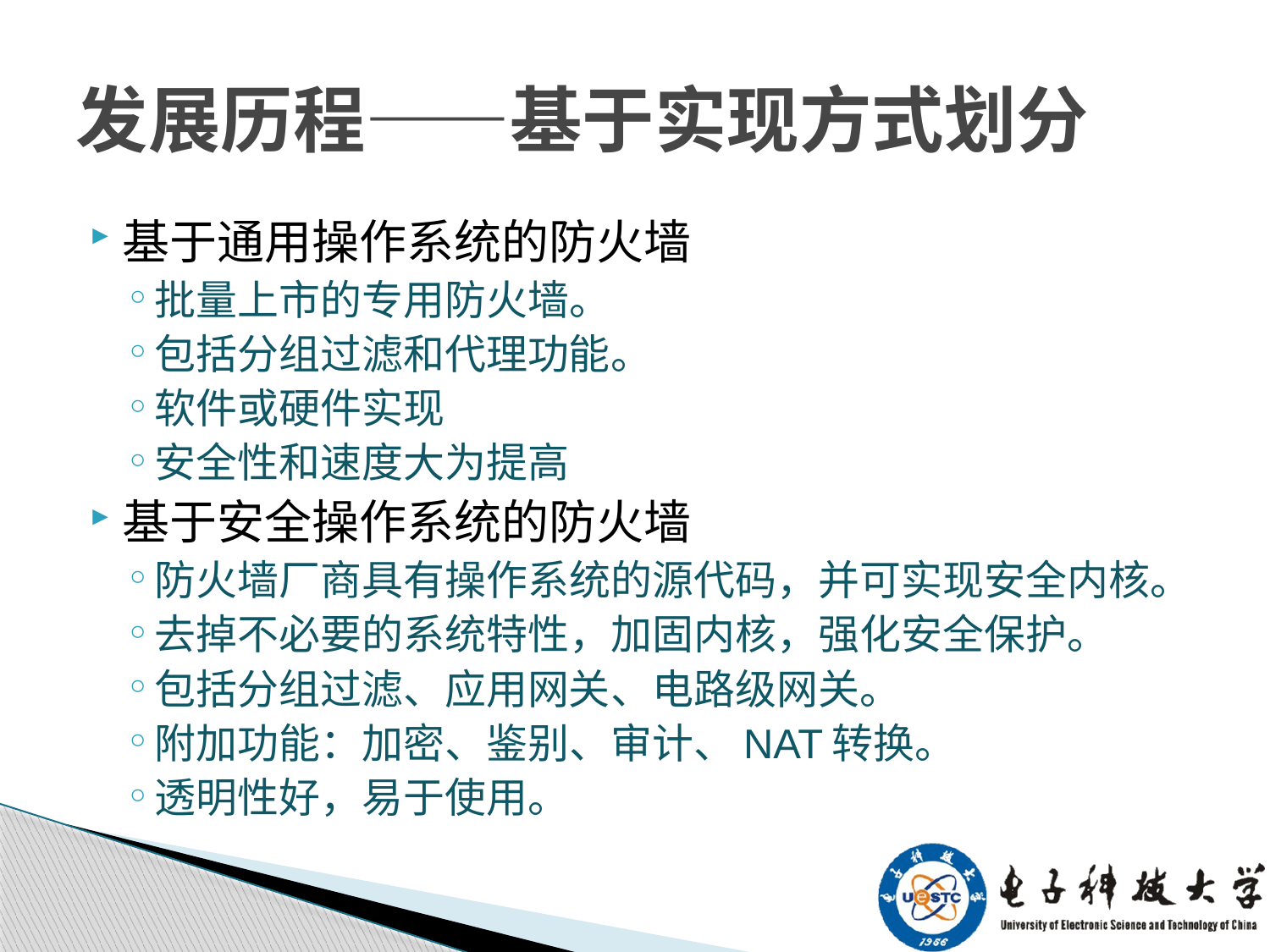

# 发展历程——基于实现方式划分
基于通用操作系统的防火墙
批量上市的专用防火墙。
包括分组过滤和代理功能。
软件或硬件实现
安全性和速度大为提高
基于安全操作系统的防火墙
防火墙厂商具有操作系统的源代码，并可实现安全内核。
去掉不必要的系统特性，加固内核，强化安全保护。
包括分组过滤、应用网关、电路级网关。
附加功能：加密、鉴别、审计、NAT转换。
透明性好，易于使用。